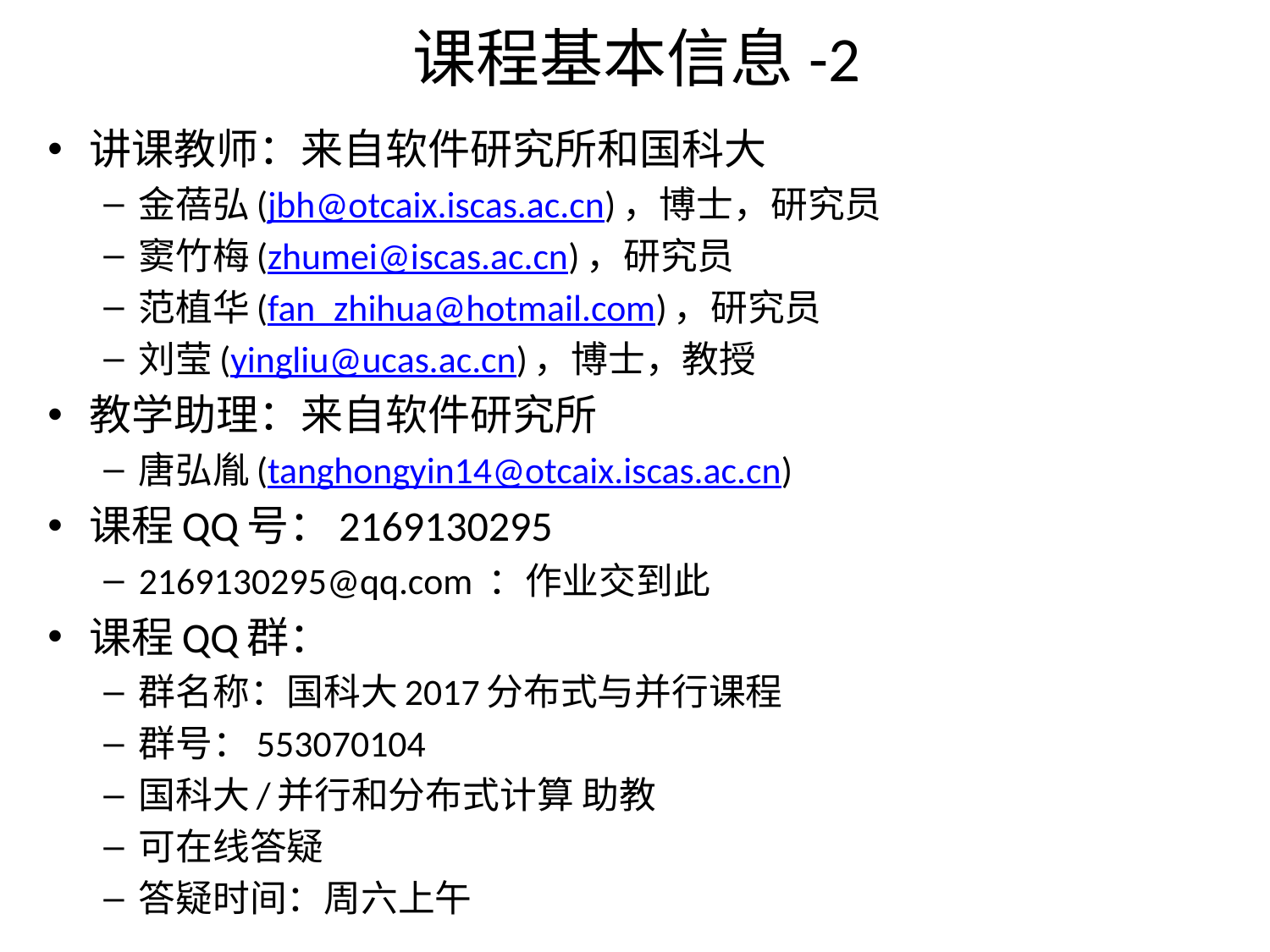

# 课程基本信息-2
讲课教师：来自软件研究所和国科大
金蓓弘(jbh@otcaix.iscas.ac.cn)，博士，研究员
窦竹梅(zhumei@iscas.ac.cn)，研究员
范植华(fan_zhihua@hotmail.com)，研究员
刘莹(yingliu@ucas.ac.cn)，博士，教授
教学助理：来自软件研究所
唐弘胤(tanghongyin14@otcaix.iscas.ac.cn)
课程QQ号：2169130295
2169130295@qq.com ：作业交到此
课程QQ群：
群名称：国科大2017分布式与并行课程
群号：553070104
国科大/并行和分布式计算 助教
可在线答疑
答疑时间：周六上午